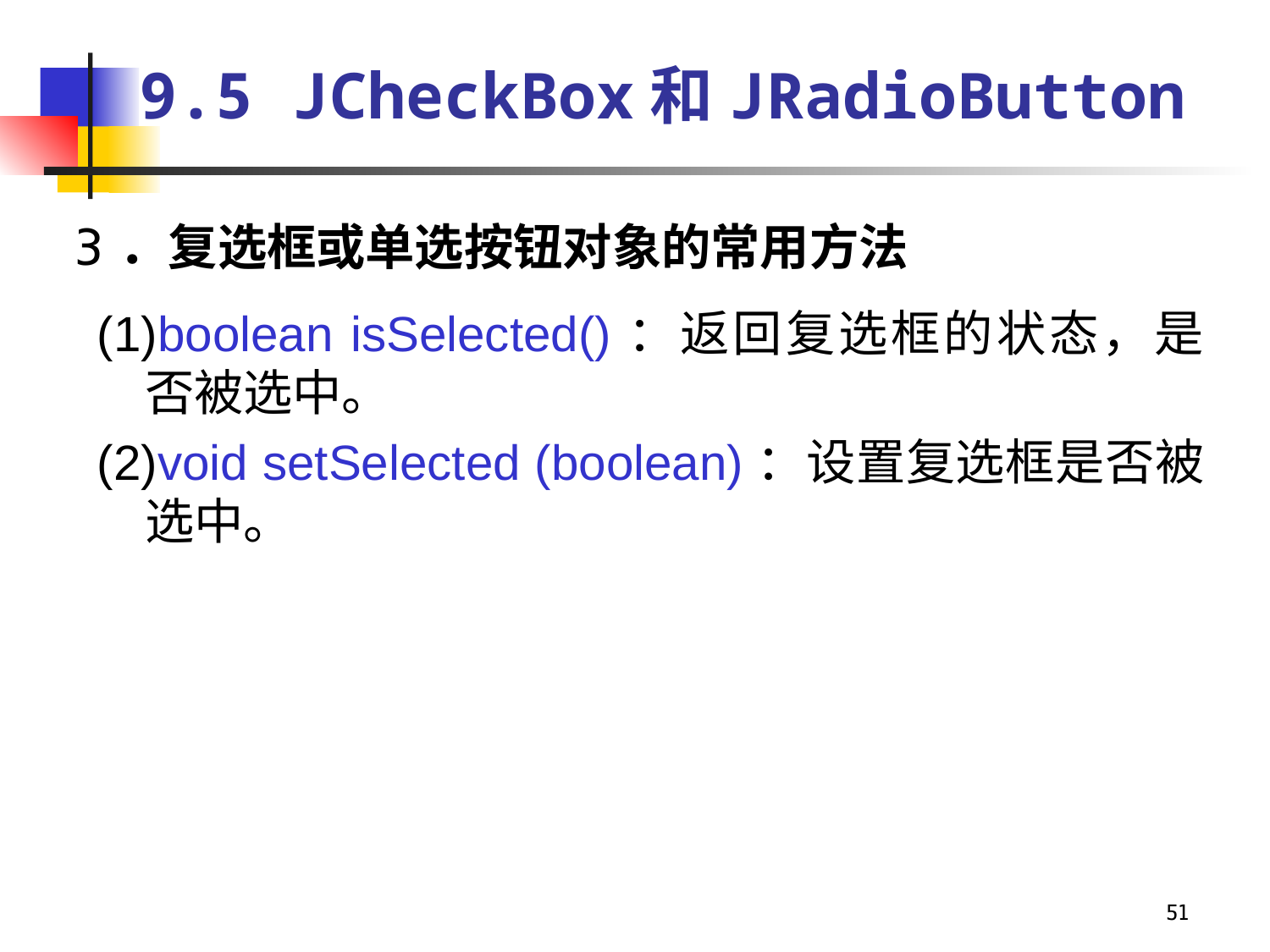

# 9.5 JCheckBox和JRadioButton
3．复选框或单选按钮对象的常用方法
(1)boolean isSelected()：返回复选框的状态，是否被选中。
(2)void setSelected (boolean)：设置复选框是否被选中。